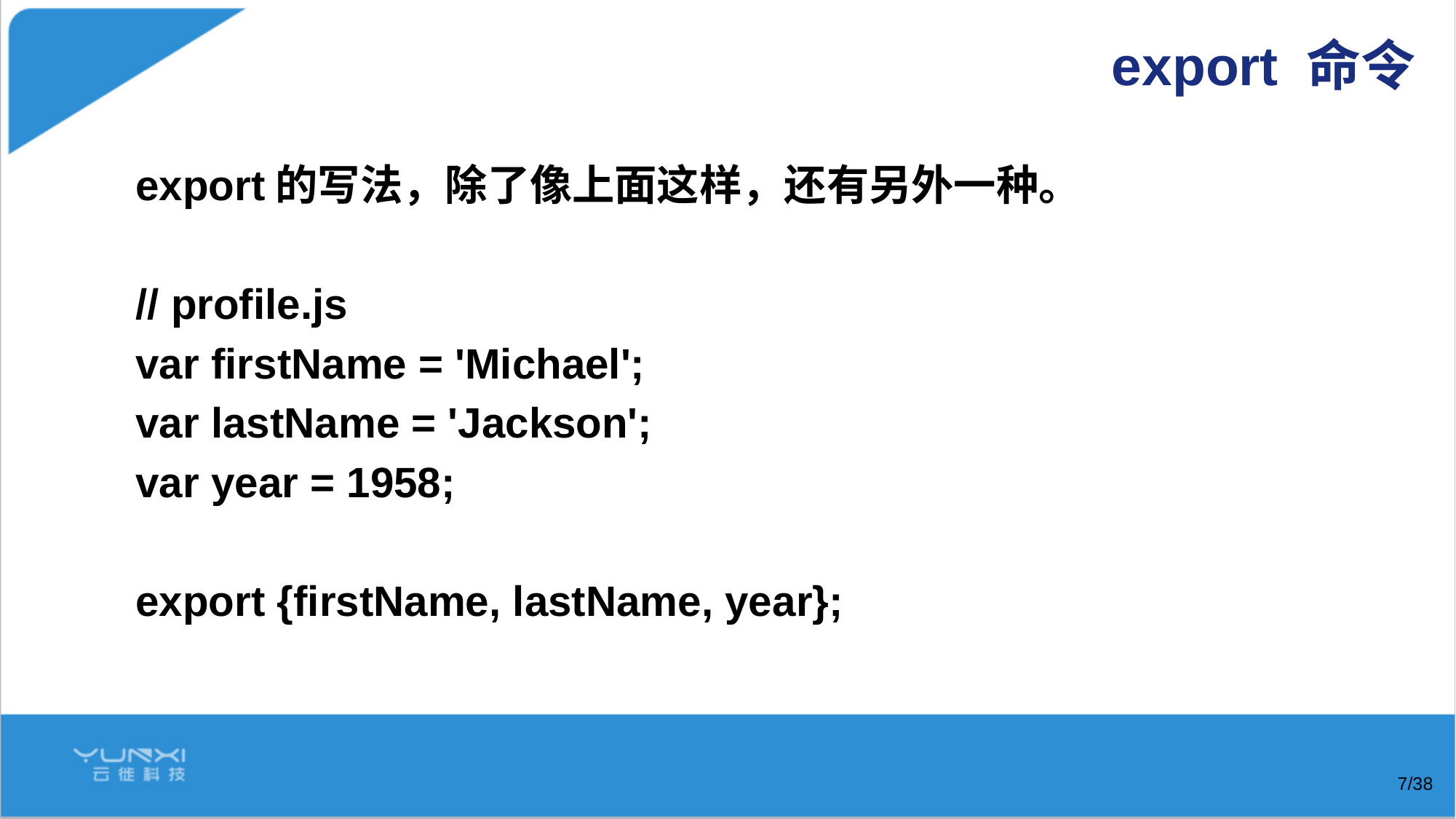

# export 命令
export的写法，除了像上面这样，还有另外一种。

// profile.js
var firstName = 'Michael';
var lastName = 'Jackson';
var year = 1958;

export {firstName, lastName, year};
7/38